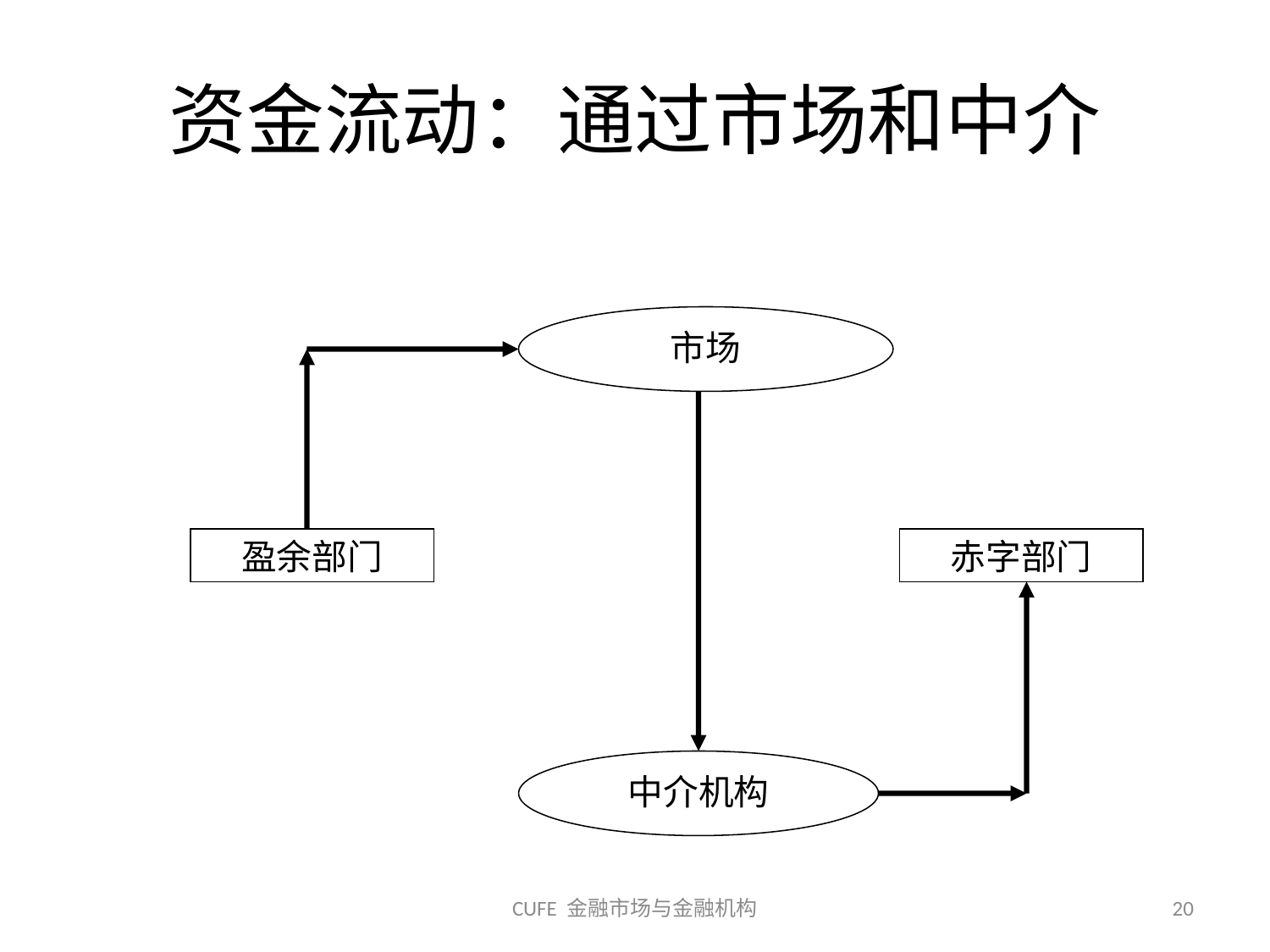

# 资金流动：通过市场和中介
市场

盈余部门
赤字部门

中介机构

CUFE 金融市场与金融机构
20